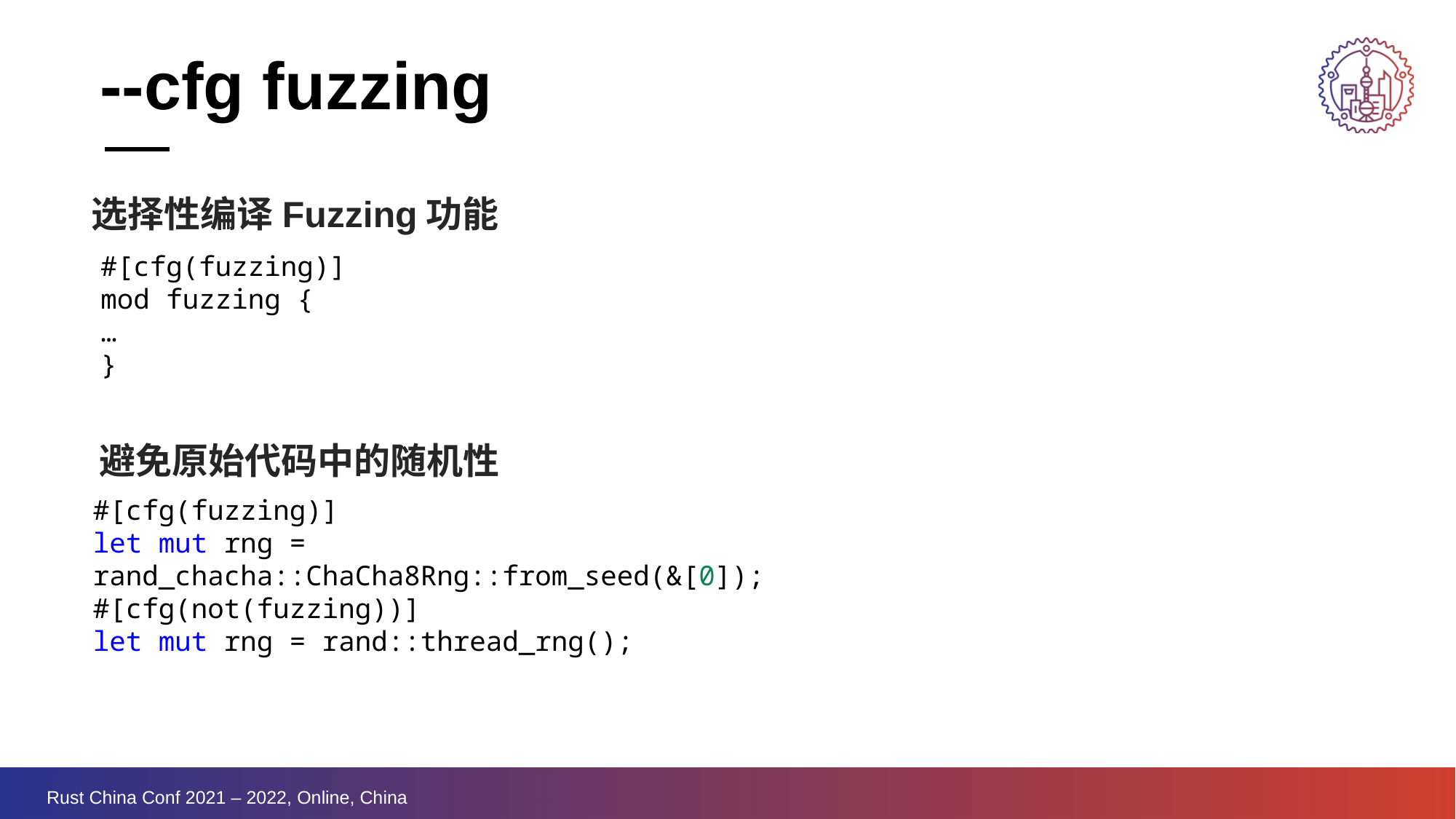

--cfg fuzzing
选择性编译Fuzzing功能
#[cfg(fuzzing)]
mod fuzzing {
…
}
避免原始代码中的随机性
#[cfg(fuzzing)]
let mut rng = rand_chacha::ChaCha8Rng::from_seed(&[0]);
#[cfg(not(fuzzing))]
let mut rng = rand::thread_rng();